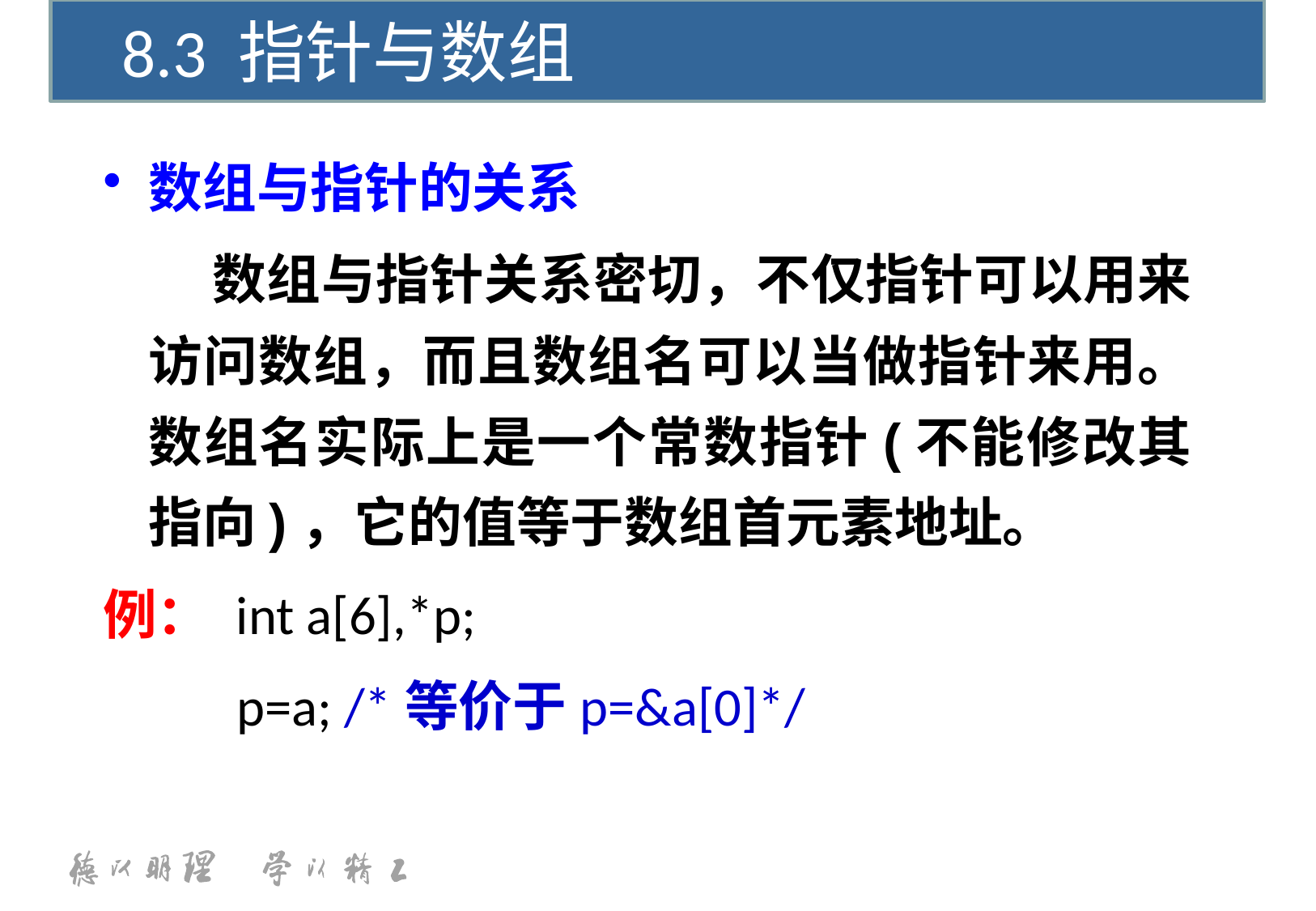

8.3 指针与数组
数组与指针的关系
	    数组与指针关系密切，不仅指针可以用来访问数组，而且数组名可以当做指针来用。数组名实际上是一个常数指针(不能修改其指向)，它的值等于数组首元素地址。
例： int a[6],*p;
           p=a; /*等价于p=&a[0]*/
61